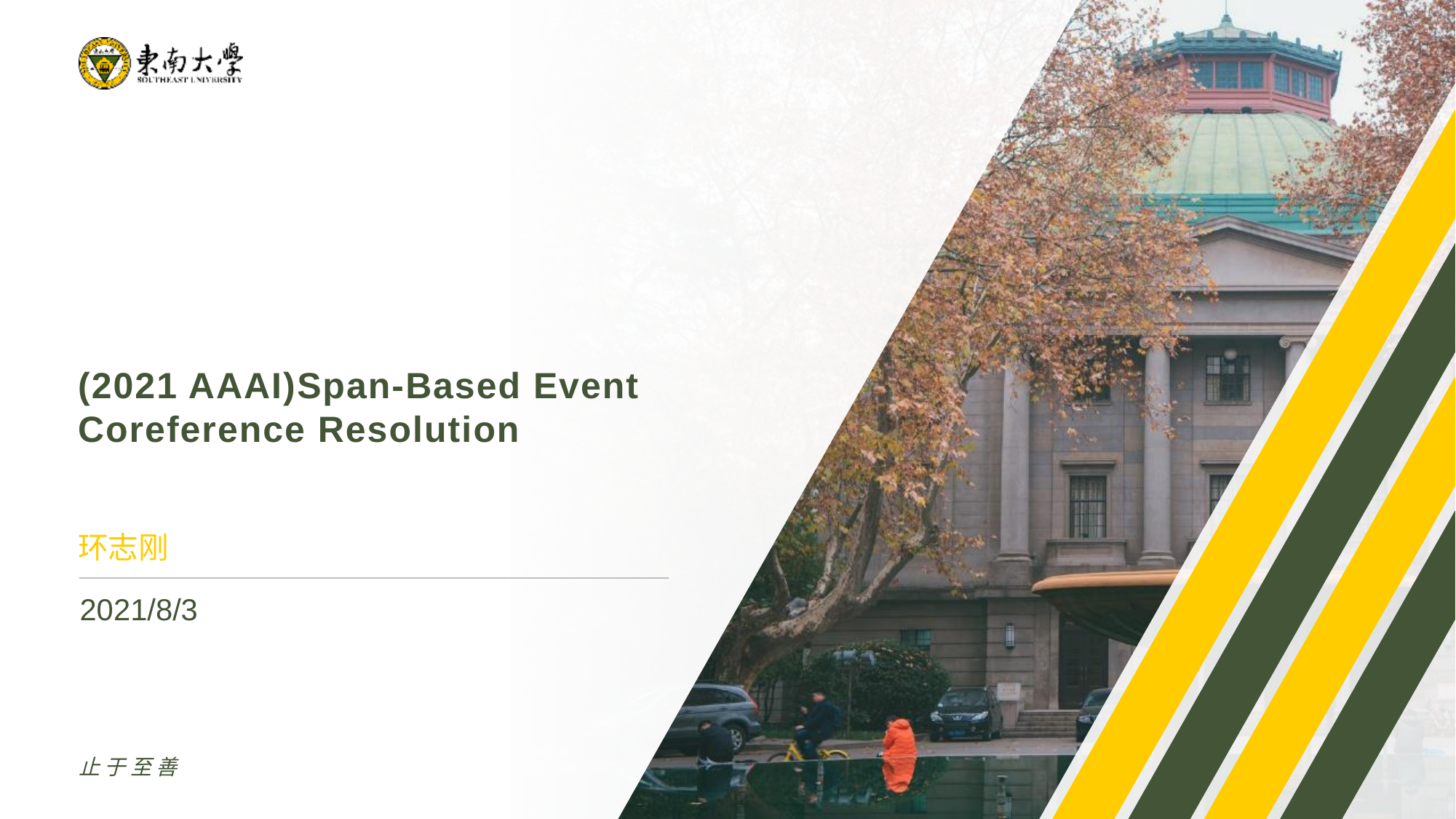

(2021 AAAI)Span-Based Event Coreference Resolution
环志刚
2021/8/3
止于至善